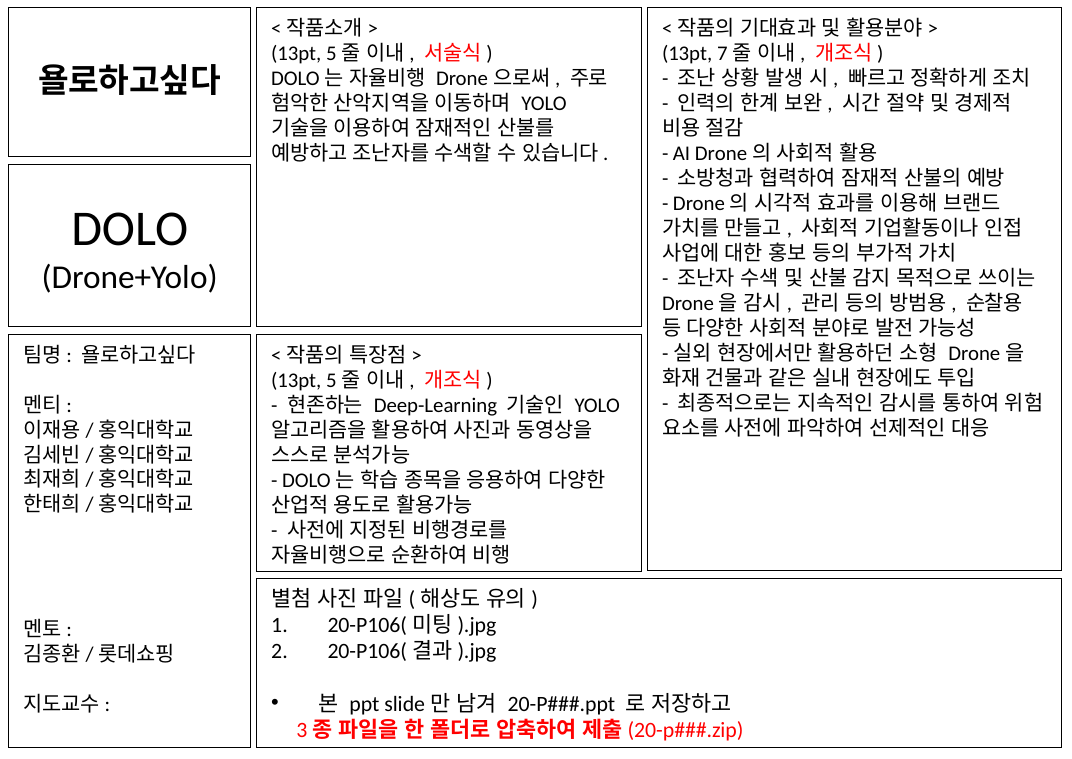

<작품소개>
(13pt, 5줄 이내, 서술식)
DOLO는 자율비행 Drone으로써, 주로 험악한 산악지역을 이동하며 YOLO기술을 이용하여 잠재적인 산불를 예방하고 조난자를 수색할 수 있습니다.

<작품의 기대효과 및 활용분야>
(13pt, 7줄 이내, 개조식)
- 조난 상황 발생 시, 빠르고 정확하게 조치
- 인력의 한계 보완, 시간 절약 및 경제적 비용 절감
- AI Drone의 사회적 활용
- 소방청과 협력하여 잠재적 산불의 예방
- Drone의 시각적 효과를 이용해 브랜드 가치를 만들고, 사회적 기업활동이나 인접 사업에 대한 홍보 등의 부가적 가치
- 조난자 수색 및 산불 감지 목적으로 쓰이는 Drone을 감시, 관리 등의 방범용, 순찰용 등 다양한 사회적 분야로 발전 가능성
-실외 현장에서만 활용하던 소형 Drone을 화재 건물과 같은 실내 현장에도 투입
- 최종적으로는 지속적인 감시를 통하여 위험 요소를 사전에 파악하여 선제적인 대응
욜로하고싶다
DOLO
(Drone+Yolo)
팀명: 욜로하고싶다

멘티:
이재용/홍익대학교
김세빈/홍익대학교
최재희/홍익대학교
한태희/홍익대학교

멘토:
김종환/롯데쇼핑

지도교수:

<작품의 특장점>
(13pt, 5줄 이내, 개조식)
- 현존하는 Deep-Learning 기술인 YOLO 알고리즘을 활용하여 사진과 동영상을 스스로 분석가능
- DOLO는 학습 종목을 응용하여 다양한 산업적 용도로 활용가능
- 사전에 지정된 비행경로를 자율비행으로 순환하여 비행
별첨 사진 파일(해상도 유의)
20-P106(미팅).jpg
20-P106(결과).jpg

본 ppt slide만 남겨 20-P###.ppt 로 저장하고
     3종 파일을 한 폴더로 압축하여 제출(20-p###.zip)